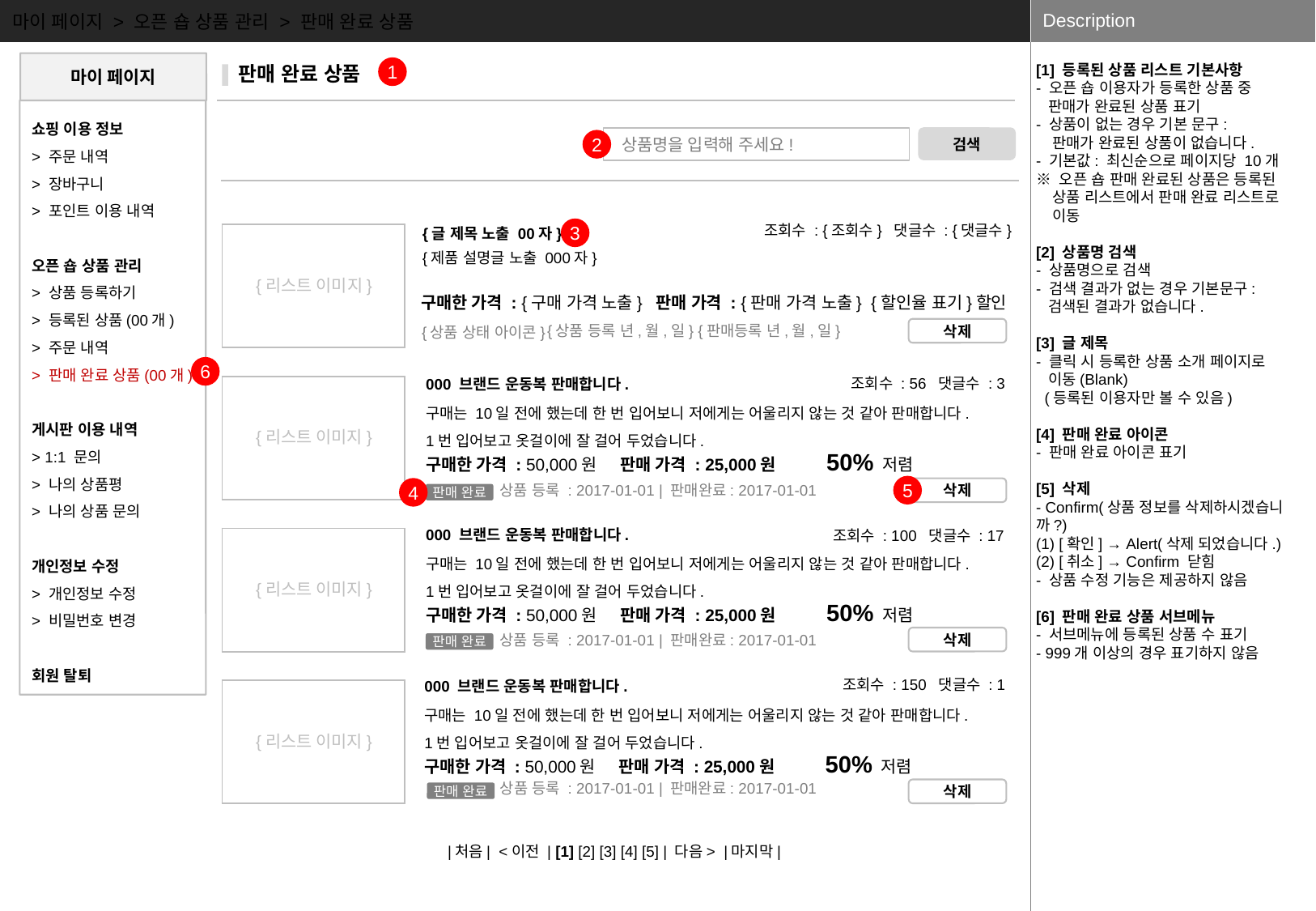

마이 페이지 > 오픈 숍 상품 관리 > 판매 완료 상품

[1] 등록된 상품 리스트 기본사항
- 오픈 숍 이용자가 등록한 상품 중
  판매가 완료된 상품 표기
- 상품이 없는 경우 기본 문구:
   판매가 완료된 상품이 없습니다.
- 기본값: 최신순으로 페이지당 10개
※ 오픈 숍 판매 완료된 상품은 등록된
   상품 리스트에서 판매 완료 리스트로
   이동

[2] 상품명 검색
- 상품명으로 검색
- 검색 결과가 없는 경우 기본문구:
  검색된 결과가 없습니다.

[3] 글 제목
- 클릭 시 등록한 상품 소개 페이지로
  이동(Blank)
  (등록된 이용자만 볼 수 있음)

[4] 판매 완료 아이콘
- 판매 완료 아이콘 표기

[5] 삭제
- Confirm(상품 정보를 삭제하시겠습니까?)
(1) [확인] → Alert(삭제 되었습니다.)
(2) [취소] → Confirm 닫힘
- 상품 수정 기능은 제공하지 않음

[6] 판매 완료 상품 서브메뉴
- 서브메뉴에 등록된 상품 수 표기
- 999개 이상의 경우 표기하지 않음

마이 페이지
 판매 완료 상품
1

쇼핑 이용 정보
> 주문 내역
> 장바구니
> 포인트 이용 내역

오픈 숍 상품 관리
> 상품 등록하기
> 등록된 상품(00개)
> 주문 내역
> 판매 완료 상품(00개)

게시판 이용 내역
> 1:1 문의
> 나의 상품평
> 나의 상품 문의

개인정보 수정
> 개인정보 수정
> 비밀번호 변경

회원 탈퇴
검색
  상품명을 입력해 주세요!
2
조회수 : {조회수}  댓글수 : {댓글수}
{글 제목 노출 00자}
3
|  |
| --- |
{제품 설명글 노출 000자}
{리스트 이미지}
구매한 가격 : {구매 가격 노출}  판매 가격 : {판매 가격 노출}  {할인율 표기}할인
{상품 등록 년,월,일} {판매등록 년,월,일}
{상품 상태 아이콘}
삭제
6
조회수 : 56  댓글수 : 3
000 브랜드 운동복 판매합니다.
|  |
| --- |
구매는 10일 전에 했는데 한 번 입어보니 저에게는 어울리지 않는 것 같아 판매합니다.  1번 입어보고 옷걸이에 잘 걸어 두었습니다.
{리스트 이미지}
구매한 가격 : 50,000원     판매 가격 : 25,000원          50% 저렴
상품 등록 : 2017-01-01 | 판매완료: 2017-01-01
5
4
삭제
판매 완료
000 브랜드 운동복 판매합니다.
조회수 : 100  댓글수 : 17
|  |
| --- |
구매는 10일 전에 했는데 한 번 입어보니 저에게는 어울리지 않는 것 같아 판매합니다.  1번 입어보고 옷걸이에 잘 걸어 두었습니다.
{리스트 이미지}
구매한 가격 : 50,000원     판매 가격 : 25,000원          50% 저렴
상품 등록 : 2017-01-01 | 판매완료: 2017-01-01
삭제
판매 완료
조회수 : 150  댓글수 : 1
000 브랜드 운동복 판매합니다.
|  |
| --- |
구매는 10일 전에 했는데 한 번 입어보니 저에게는 어울리지 않는 것 같아 판매합니다.  1번 입어보고 옷걸이에 잘 걸어 두었습니다.
{리스트 이미지}
구매한 가격 : 50,000원     판매 가격 : 25,000원          50% 저렴
상품 등록 : 2017-01-01 | 판매완료: 2017-01-01
삭제
판매 완료
|처음|  <이전 | [1] [2] [3] [4] [5] | 다음>  |마지막|